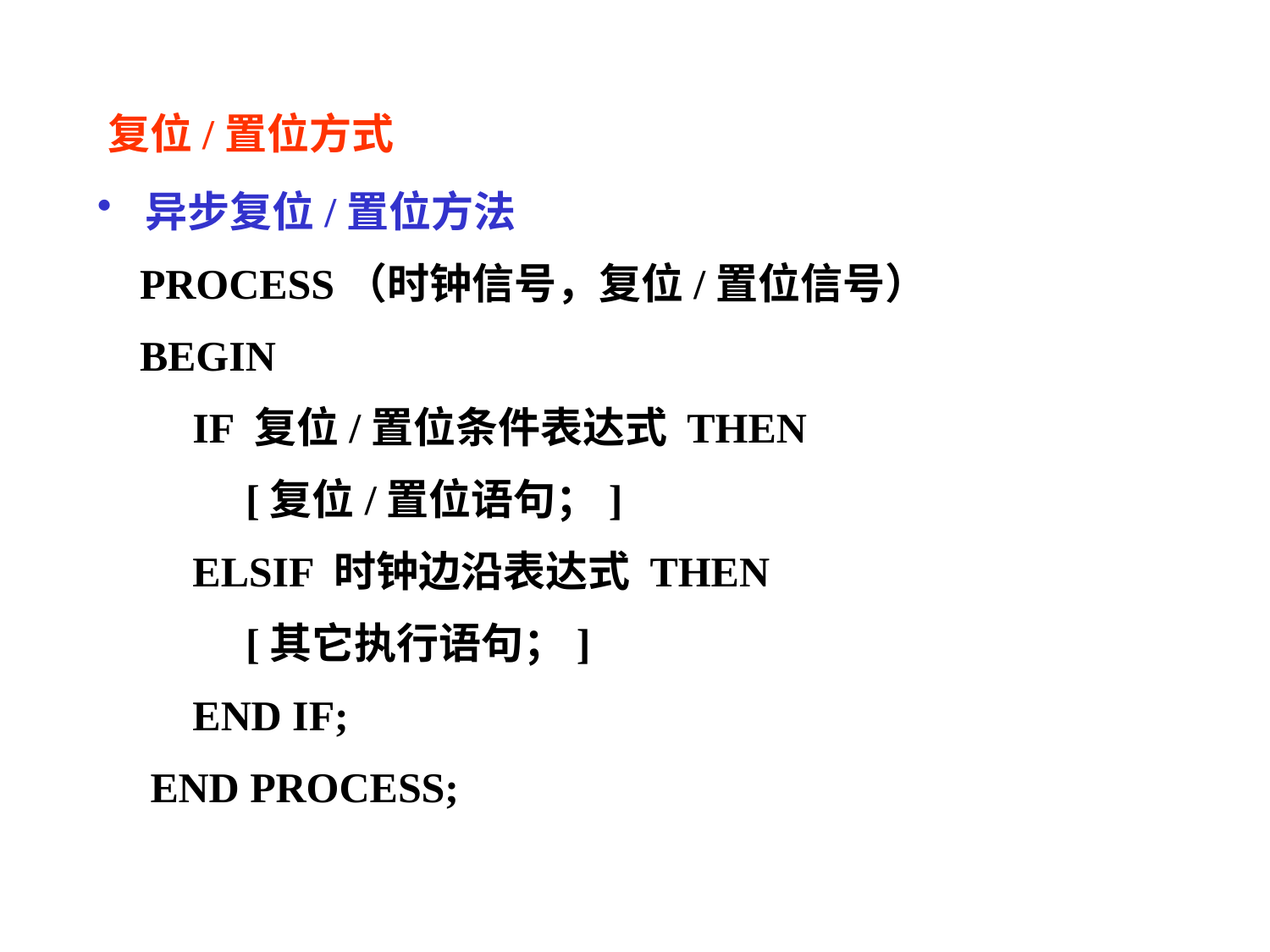

复位/置位方式
异步复位/置位方法
    PROCESS（时钟信号，复位/置位信号）
    BEGIN
         IF 复位/置位条件表达式 THEN
              [复位/置位语句；]
         ELSIF 时钟边沿表达式 THEN
              [其它执行语句；]
         END IF;
     END PROCESS;